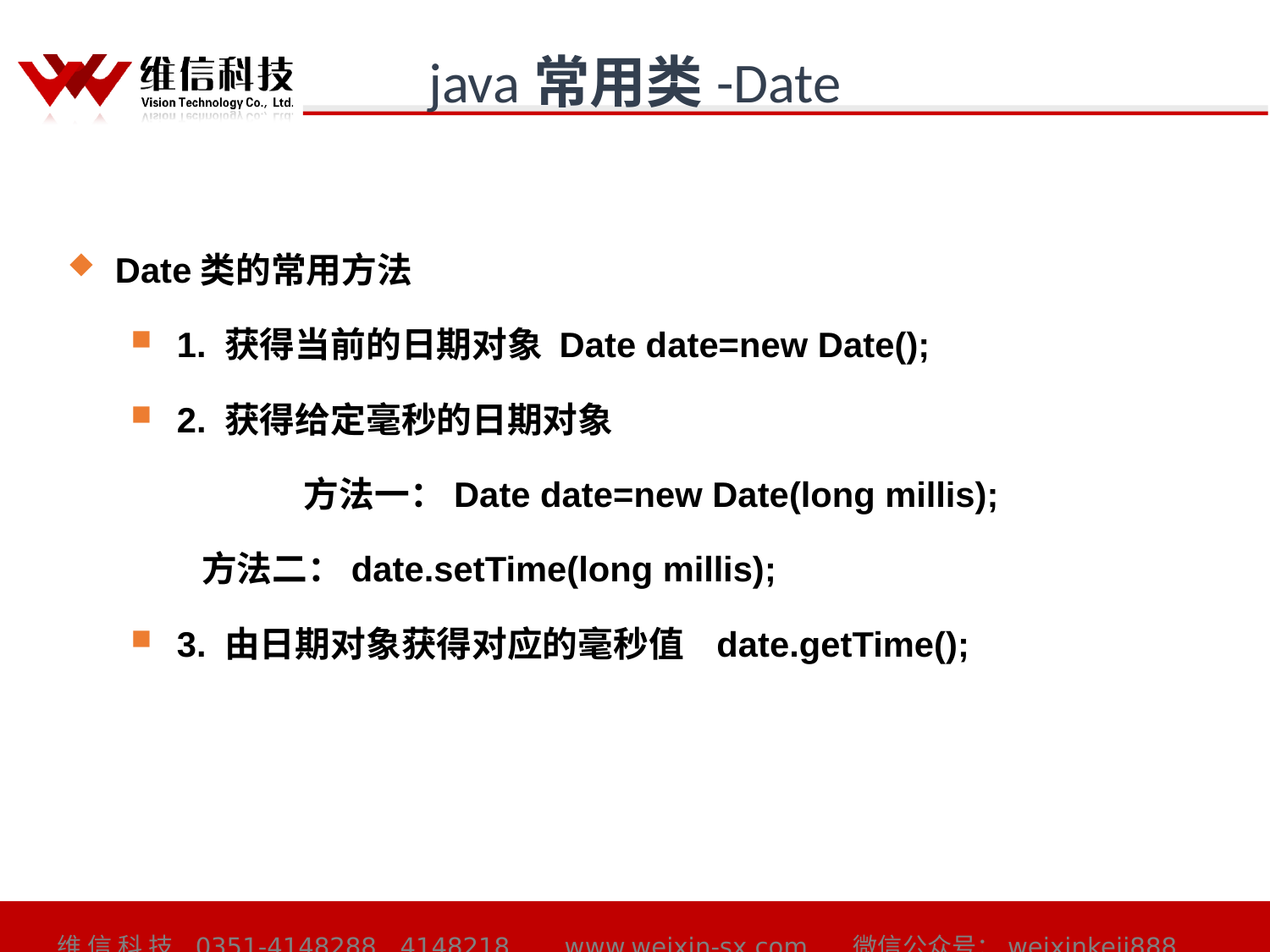

java常用类-Date
Date类的常用方法
1. 获得当前的日期对象 Date date=new Date();
2. 获得给定毫秒的日期对象
		方法一：Date date=new Date(long millis);
	  方法二：date.setTime(long millis);
3. 由日期对象获得对应的毫秒值   date.getTime();